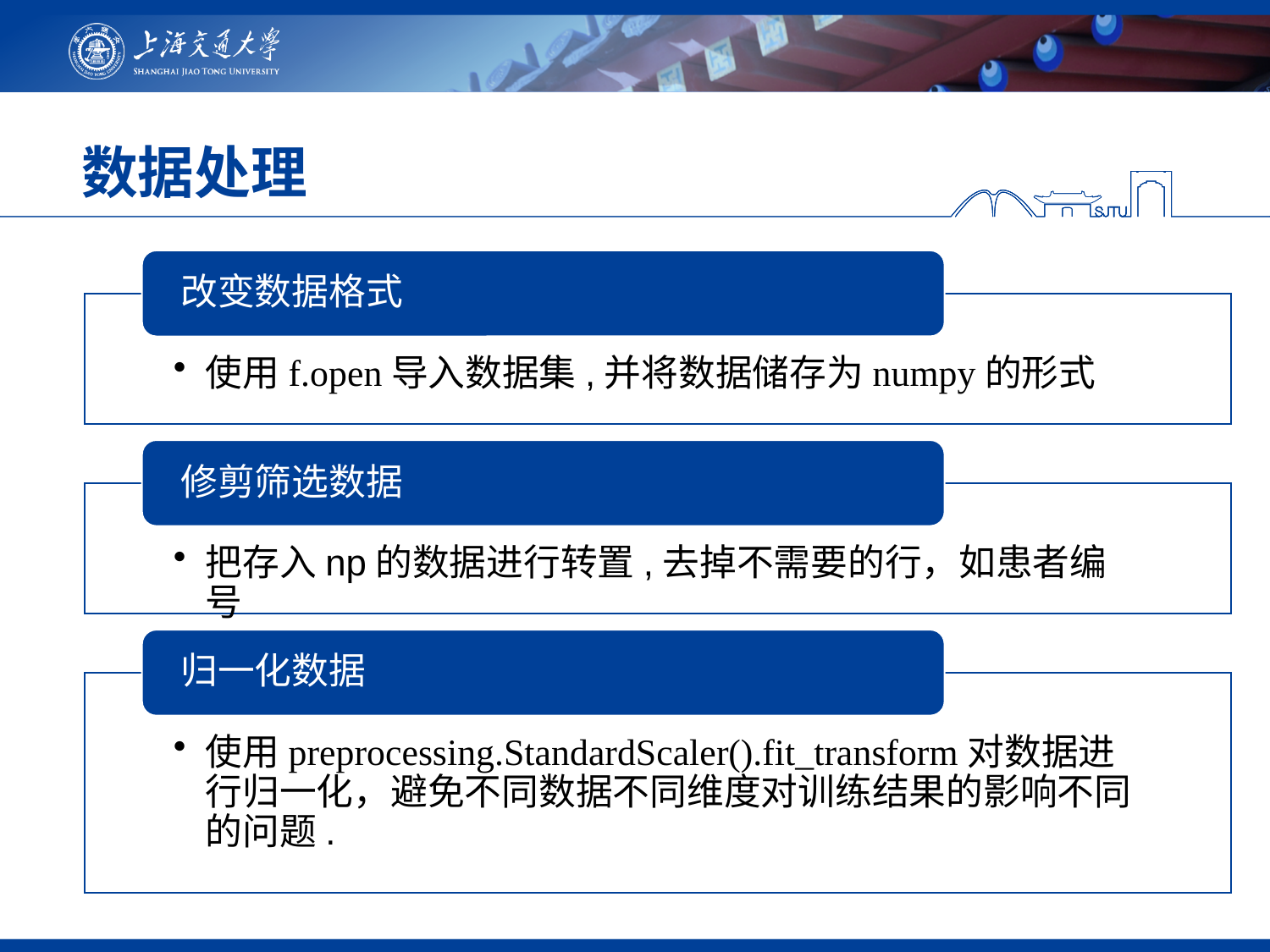

# 数据处理
使用f.open导入数据集,并将数据储存为numpy的形式
改变数据格式
把存入np的数据进行转置,去掉不需要的行，如患者编号
修剪筛选数据
使用preprocessing.StandardScaler().fit_transform对数据进行归一化，避免不同数据不同维度对训练结果的影响不同的问题.
归一化数据